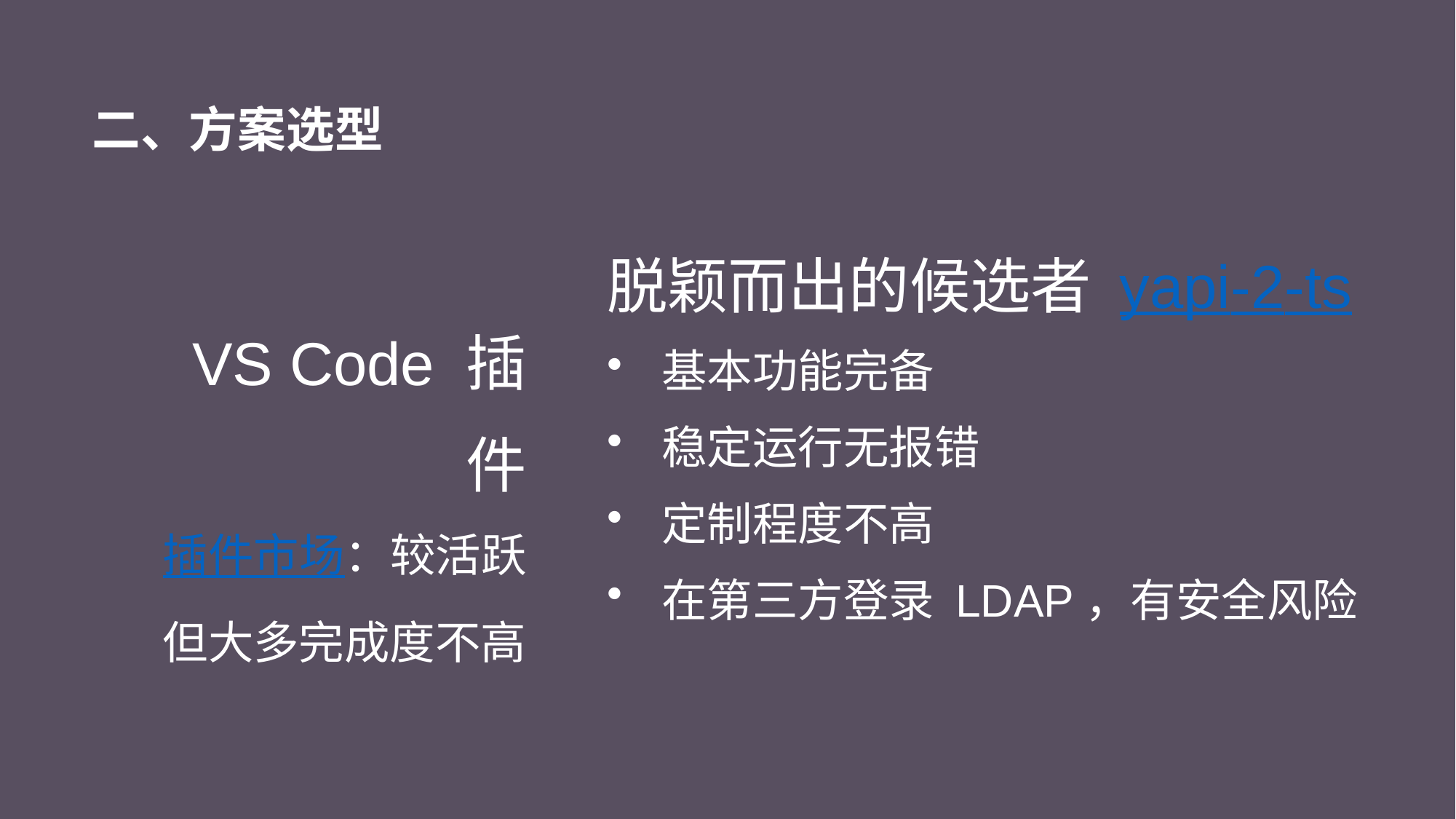

# 二、方案选型
脱颖而出的候选者 yapi-2-ts
基本功能完备
稳定运行无报错
定制程度不高
在第三方登录 LDAP，有安全风险
VS Code 插件
插件市场：较活跃
但大多完成度不高